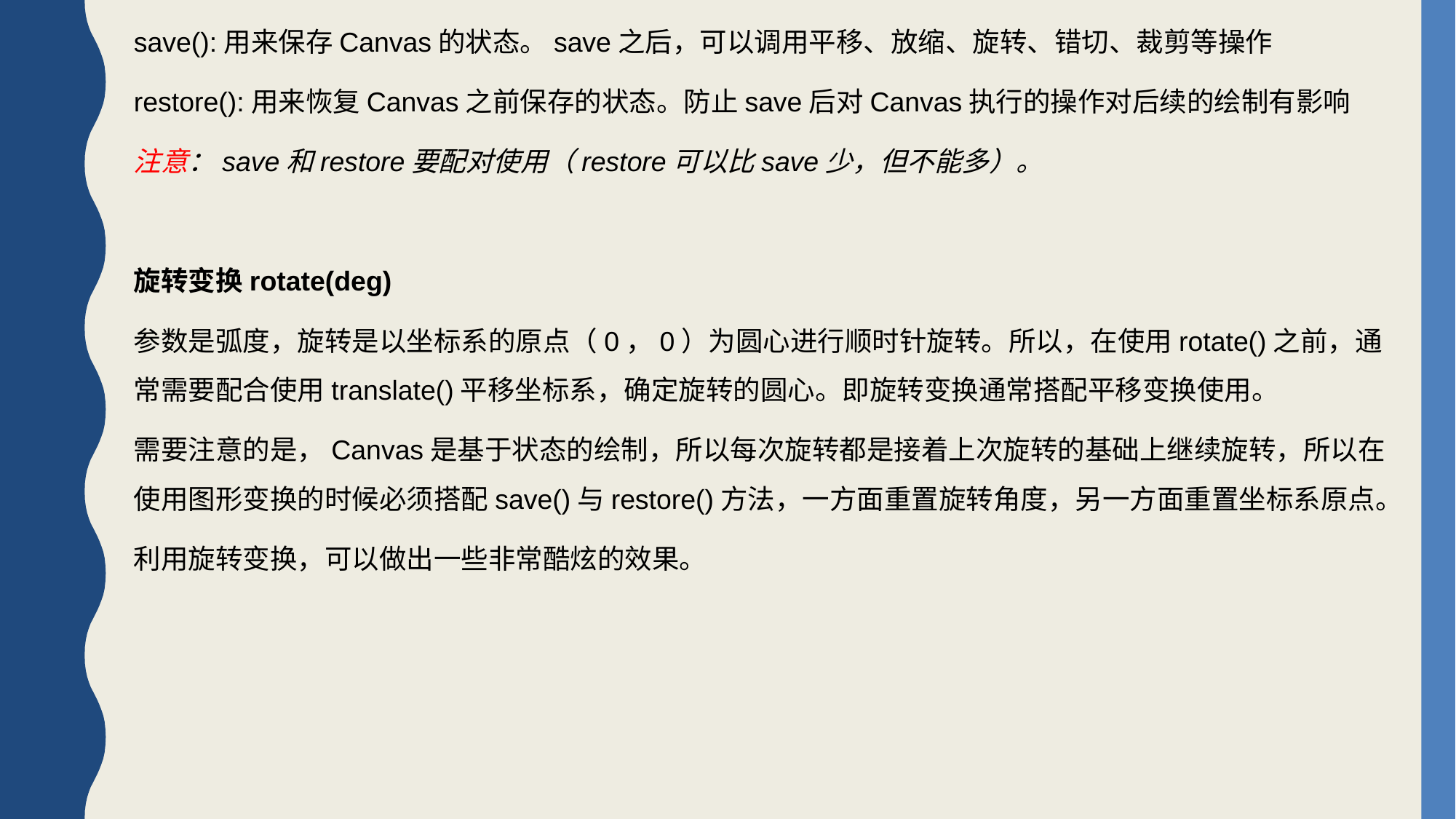

save():用来保存Canvas的状态。save之后，可以调用平移、放缩、旋转、错切、裁剪等操作
restore():用来恢复Canvas之前保存的状态。防止save后对Canvas执行的操作对后续的绘制有影响
注意：save和restore要配对使用（restore可以比save少，但不能多）。

旋转变换rotate(deg)
参数是弧度，旋转是以坐标系的原点（0，0）为圆心进行顺时针旋转。所以，在使用rotate()之前，通常需要配合使用translate()平移坐标系，确定旋转的圆心。即旋转变换通常搭配平移变换使用。
需要注意的是，Canvas是基于状态的绘制，所以每次旋转都是接着上次旋转的基础上继续旋转，所以在使用图形变换的时候必须搭配save()与restore()方法，一方面重置旋转角度，另一方面重置坐标系原点。
利用旋转变换，可以做出一些非常酷炫的效果。